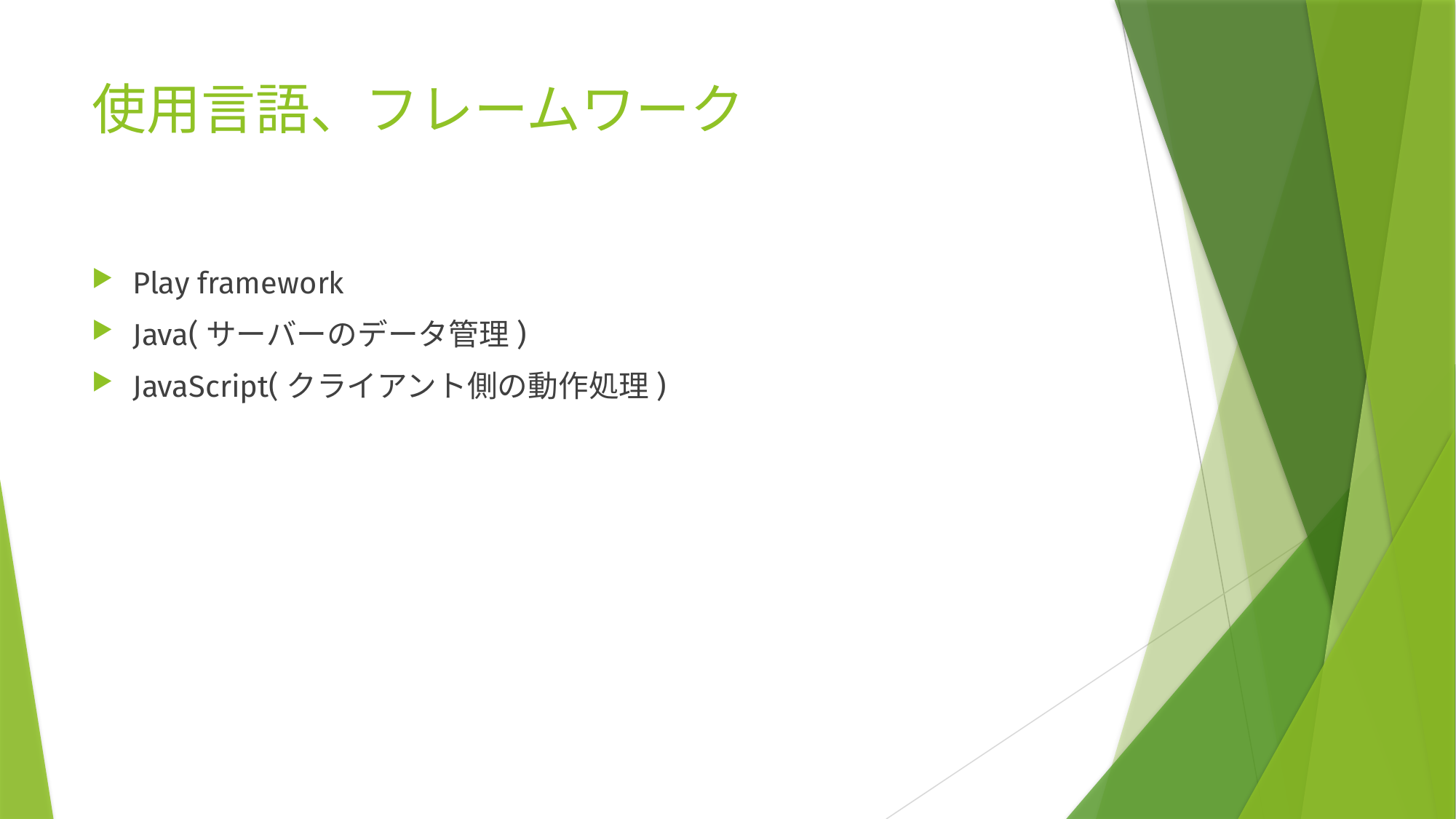

# 使用言語、フレームワーク
Play framework
Java(サーバーのデータ管理)
JavaScript(クライアント側の動作処理)